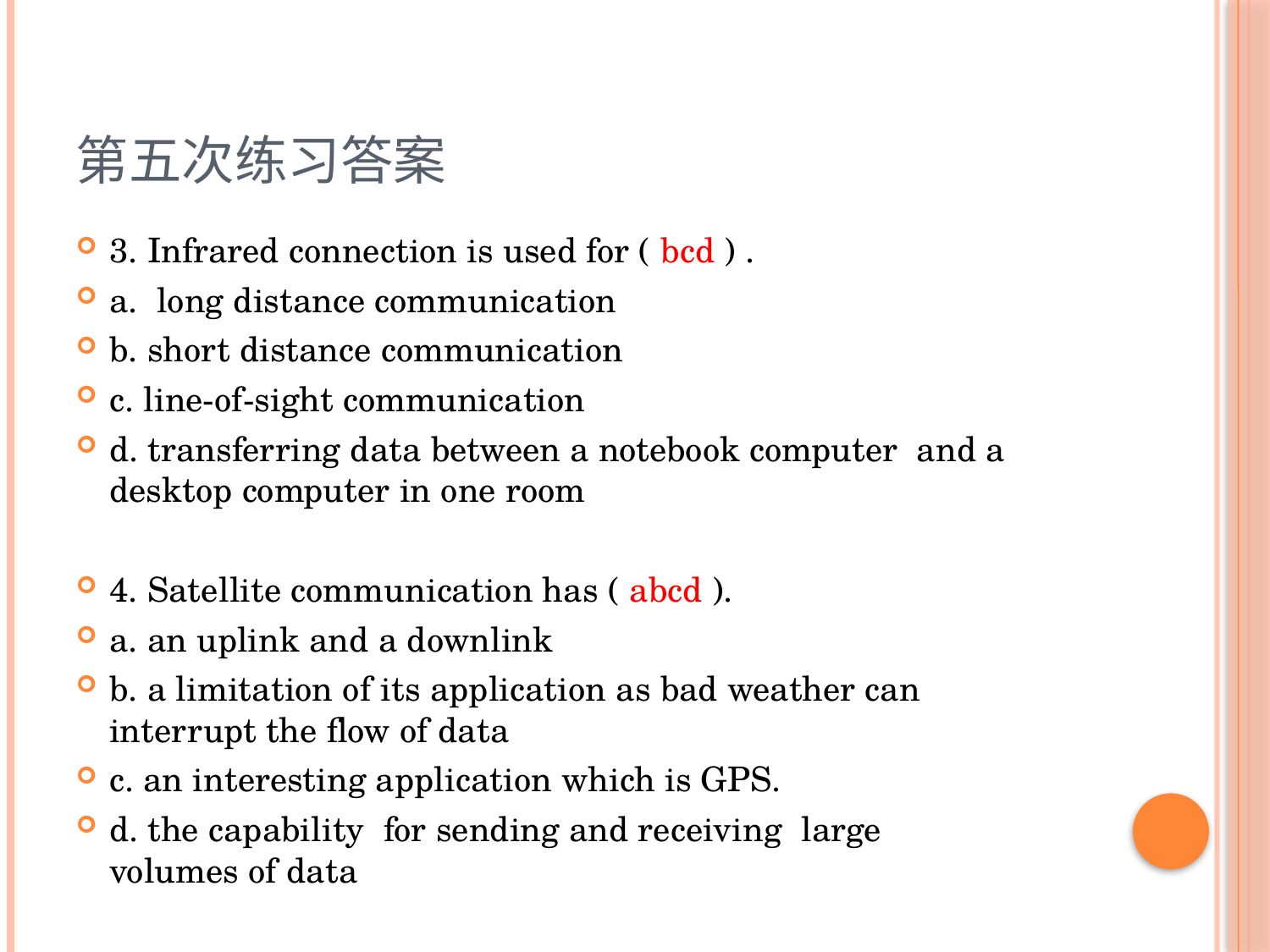

# 第五次练习答案
3. Infrared connection is used for ( bcd ) .
a.  long distance communication
b. short distance communication
c. line-of-sight communication
d. transferring data between a notebook computer  and a desktop computer in one room

4. Satellite communication has ( abcd ).
a. an uplink and a downlink
b. a limitation of its application as bad weather can interrupt the flow of data
c. an interesting application which is GPS.
d. the capability  for sending and receiving  large    volumes of data